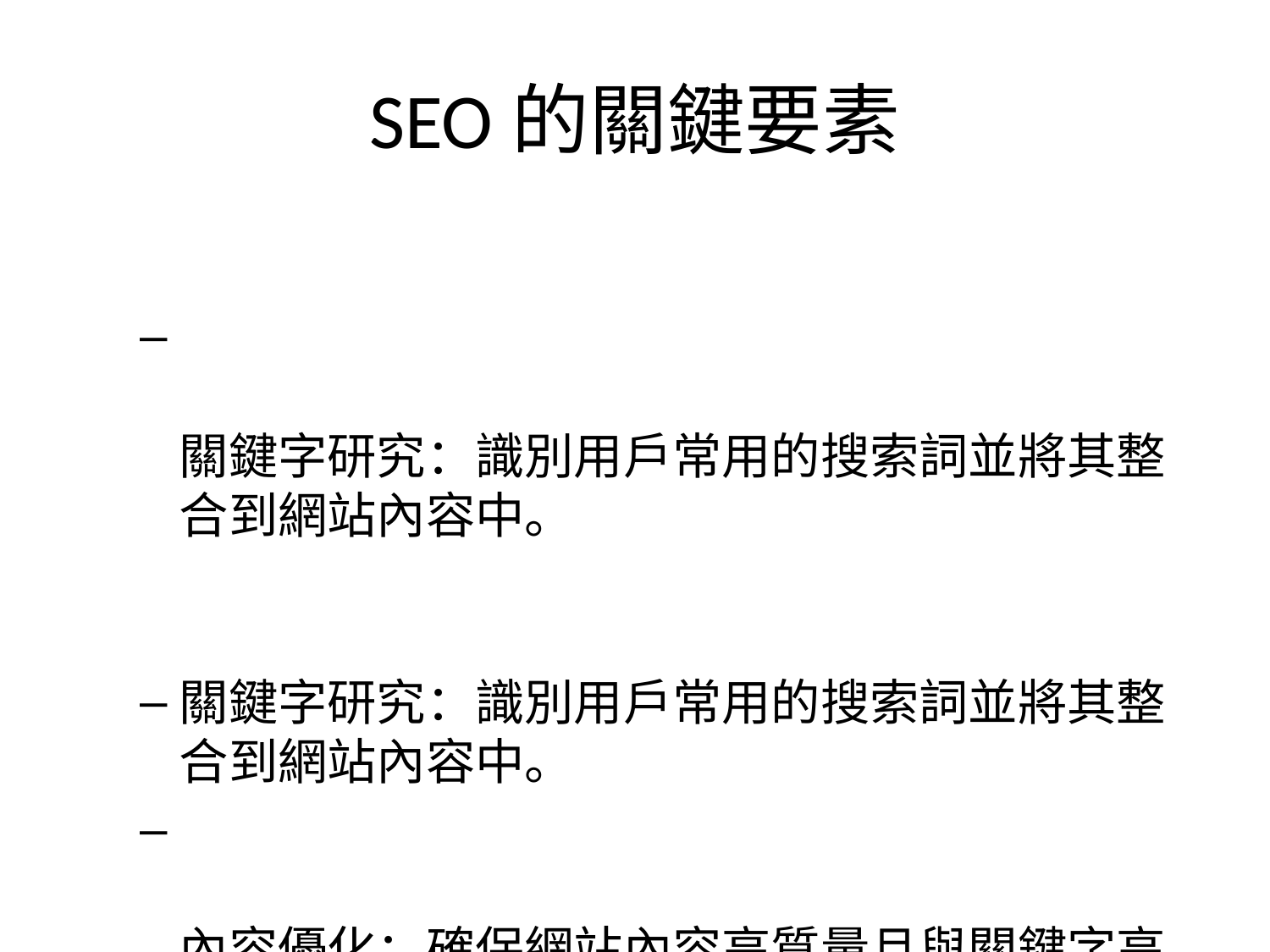

# SEO的關鍵要素

關鍵字研究：識別用戶常用的搜索詞並將其整合到網站內容中。
關鍵字研究：識別用戶常用的搜索詞並將其整合到網站內容中。
內容優化：確保網站內容高質量且與關鍵字高度相關，並定期更新以保持新鮮度。
內容優化：確保網站內容高質量且與關鍵字高度相關，並定期更新以保持新鮮度。
技術SEO：優化網站的技術結構，如提升網站速度、確保移動友好性和改善內部鏈接結構。
技術SEO：優化網站的技術結構，如提升網站速度、確保移動友好性和改善內部鏈接結構。
外部鏈接建設：獲取來自其他高權重網站的反向鏈接，以提升網站的權威性和信任度。